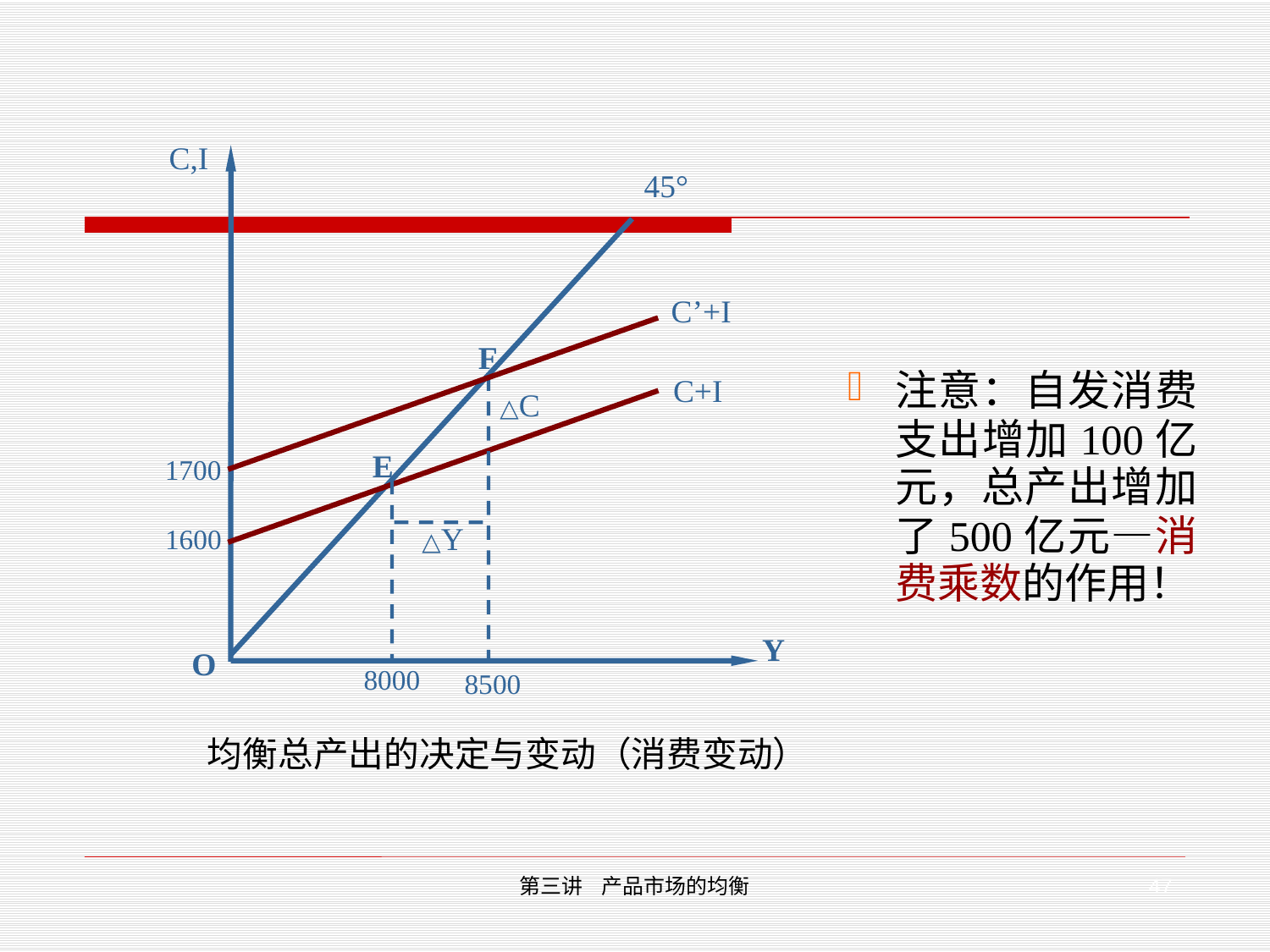

C,I

45°

C’+I

F
C+I

△C
E
1700

△Y
1600

Y
O

8000
8500
注意：自发消费支出增加100亿元，总产出增加了500亿元—消费乘数的作用！
均衡总产出的决定与变动（消费变动）
47
第三讲    产品市场的均衡